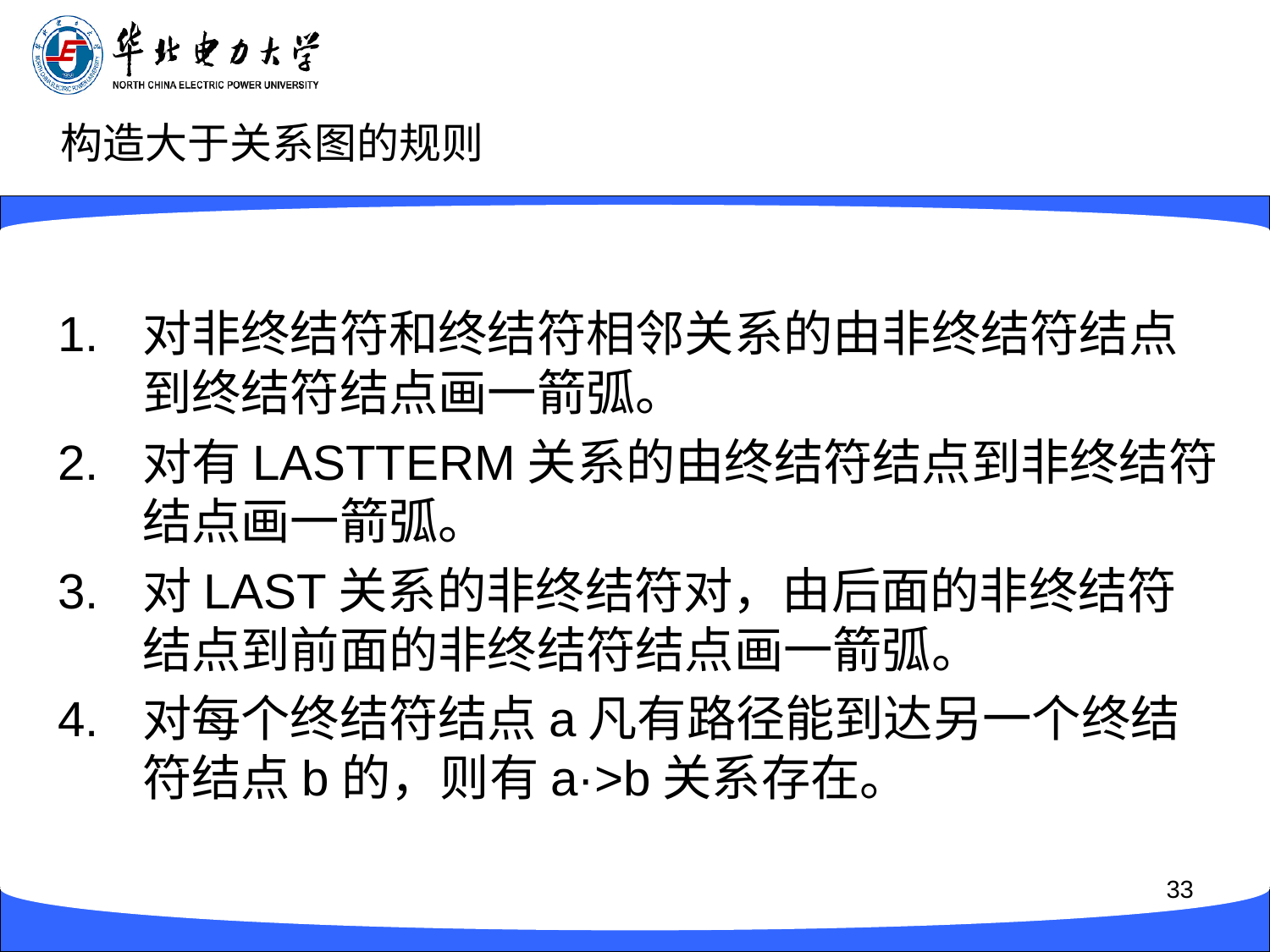

# 构造大于关系图的规则
对非终结符和终结符相邻关系的由非终结符结点到终结符结点画一箭弧。
对有LASTTERM关系的由终结符结点到非终结符结点画一箭弧。
对LAST关系的非终结符对，由后面的非终结符结点到前面的非终结符结点画一箭弧。
对每个终结符结点a凡有路径能到达另一个终结符结点b的，则有a·>b关系存在。
33